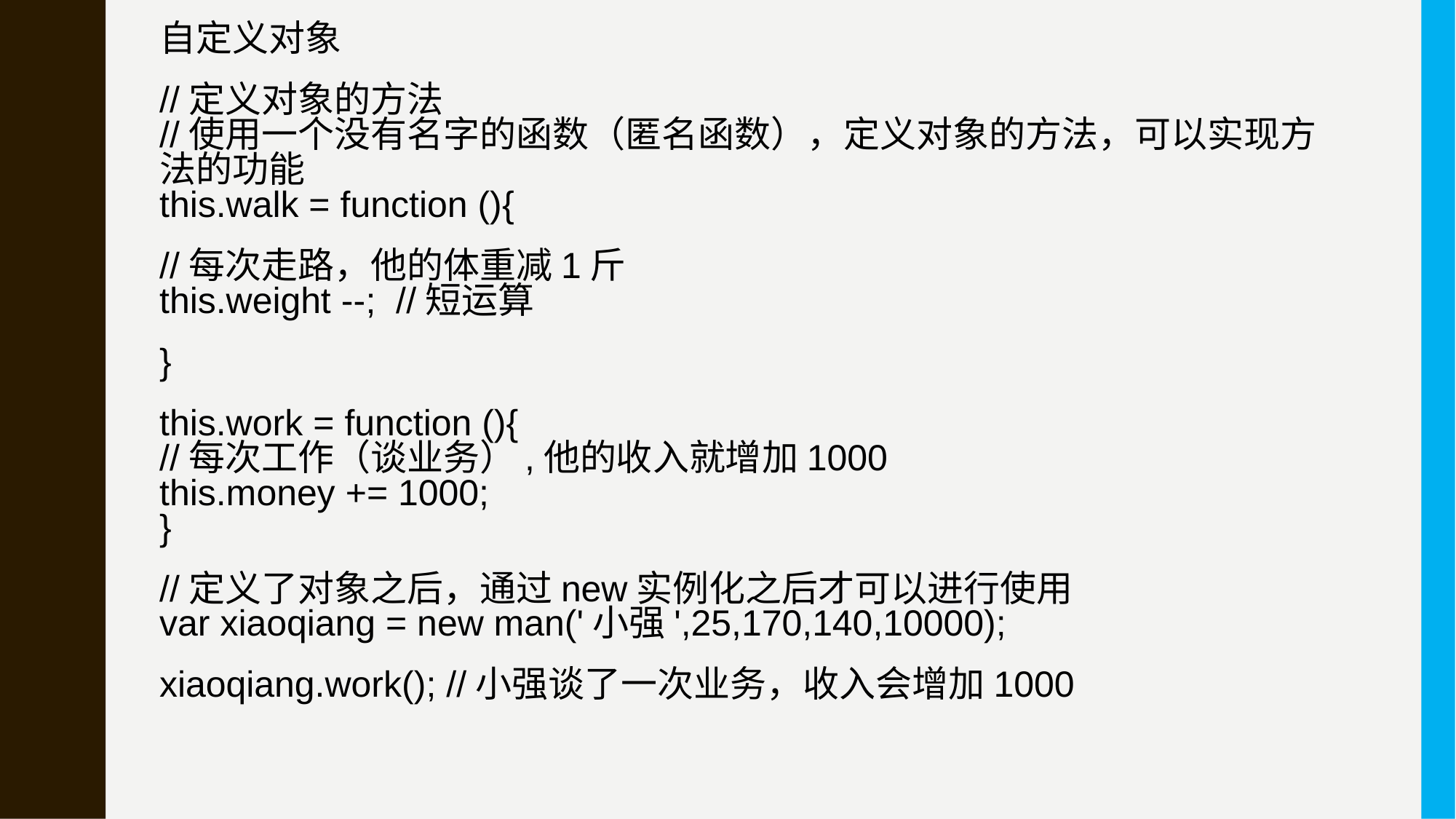

自定义对象

//定义对象的方法
//使用一个没有名字的函数（匿名函数），定义对象的方法，可以实现方法的功能
this.walk = function (){

//每次走路，他的体重减1斤
this.weight --;  //短运算

}

this.work = function (){
//每次工作（谈业务）,他的收入就增加1000
this.money += 1000;
}

//定义了对象之后，通过new实例化之后才可以进行使用
var xiaoqiang = new man('小强',25,170,140,10000);

xiaoqiang.work(); //小强谈了一次业务，收入会增加1000